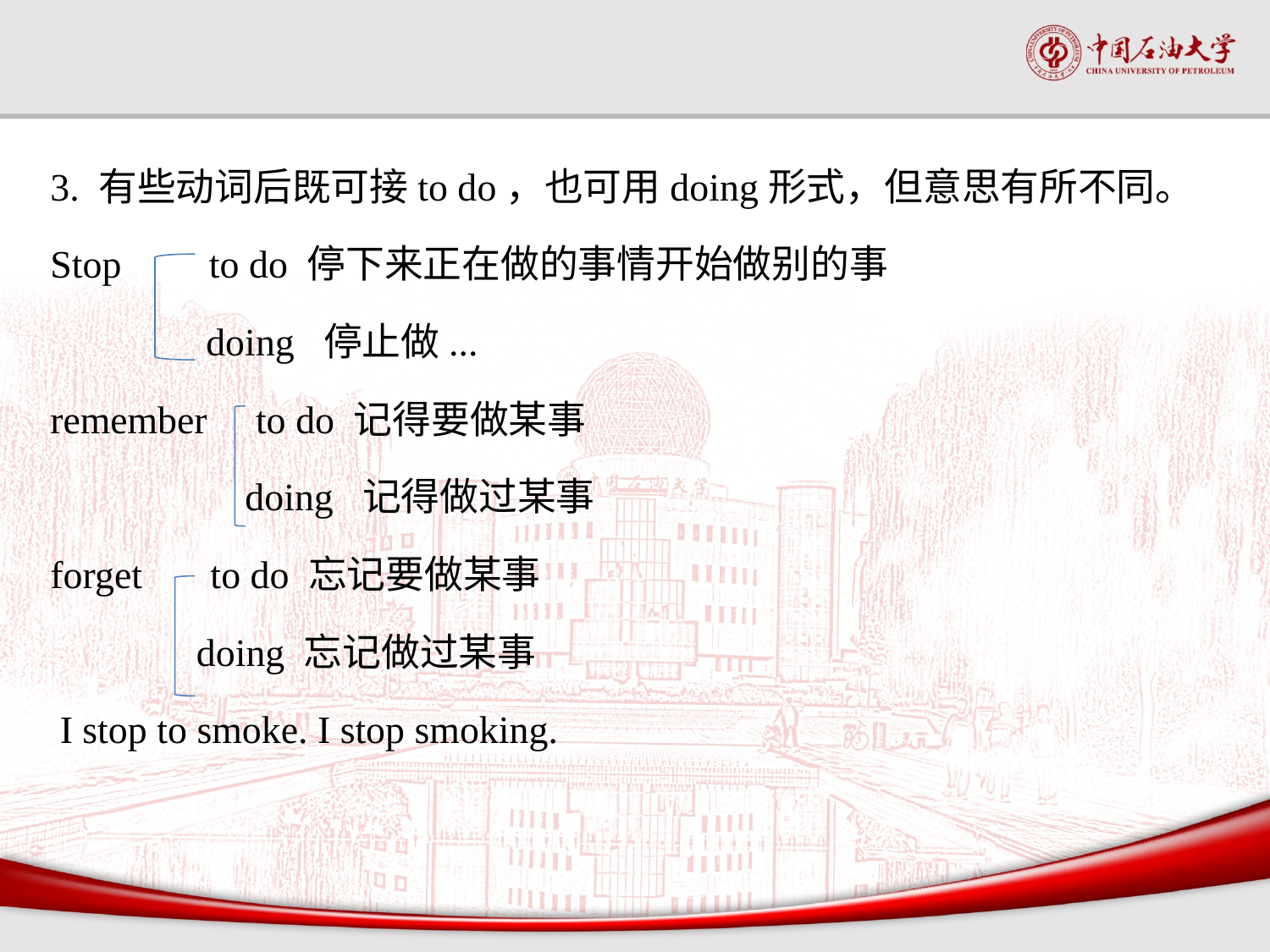

#
3. 有些动词后既可接to do，也可用doing形式，但意思有所不同。
Stop         to do 停下来正在做的事情开始做别的事
                doing  停止做...
remember     to do 记得要做某事
                    doing  记得做过某事
forget       to do 忘记要做某事
               doing 忘记做过某事
 I stop to smoke. I stop smoking.